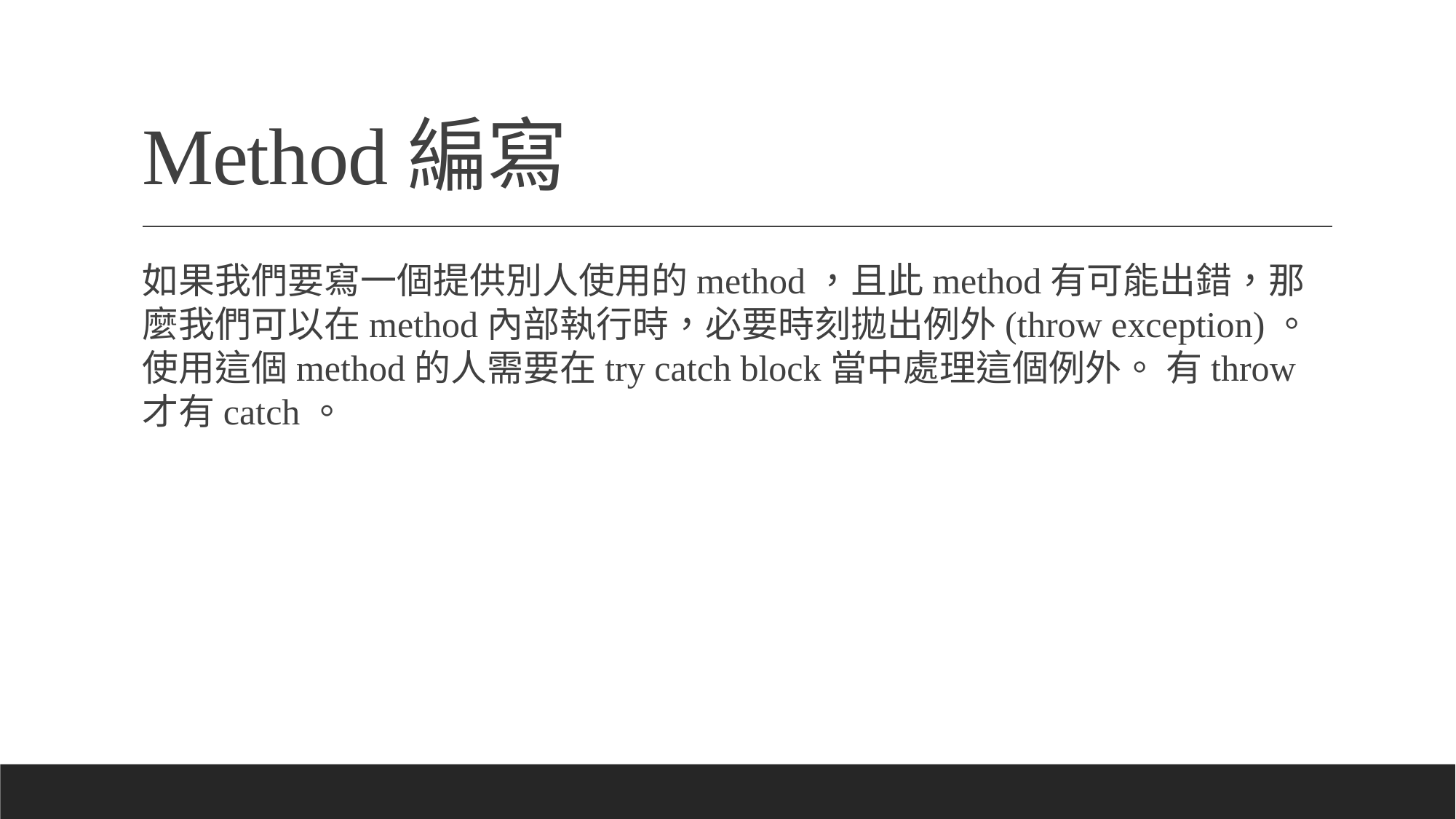

# Method編寫
如果我們要寫一個提供別人使用的method，且此method有可能出錯，那麼我們可以在method內部執行時，必要時刻拋出例外(throw exception)。使用這個method的人需要在try catch block當中處理這個例外。 有throw才有catch。